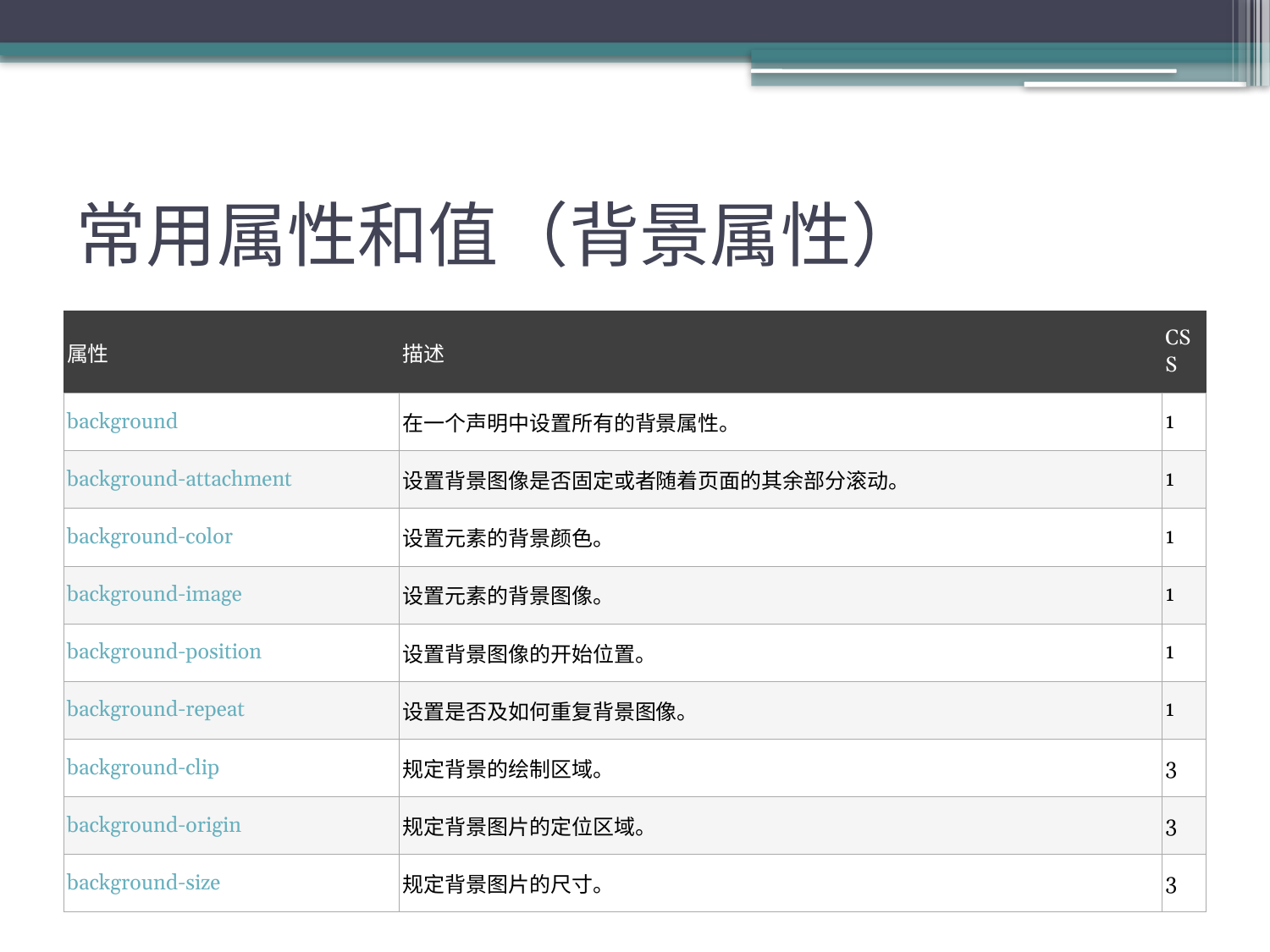

# 常用属性和值（背景属性）
| 属性 | 描述 | CSS |
| --- | --- | --- |
| background | 在一个声明中设置所有的背景属性。 | 1 |
| background-attachment | 设置背景图像是否固定或者随着页面的其余部分滚动。 | 1 |
| background-color | 设置元素的背景颜色。 | 1 |
| background-image | 设置元素的背景图像。 | 1 |
| background-position | 设置背景图像的开始位置。 | 1 |
| background-repeat | 设置是否及如何重复背景图像。 | 1 |
| background-clip | 规定背景的绘制区域。 | 3 |
| background-origin | 规定背景图片的定位区域。 | 3 |
| background-size | 规定背景图片的尺寸。 | 3 |